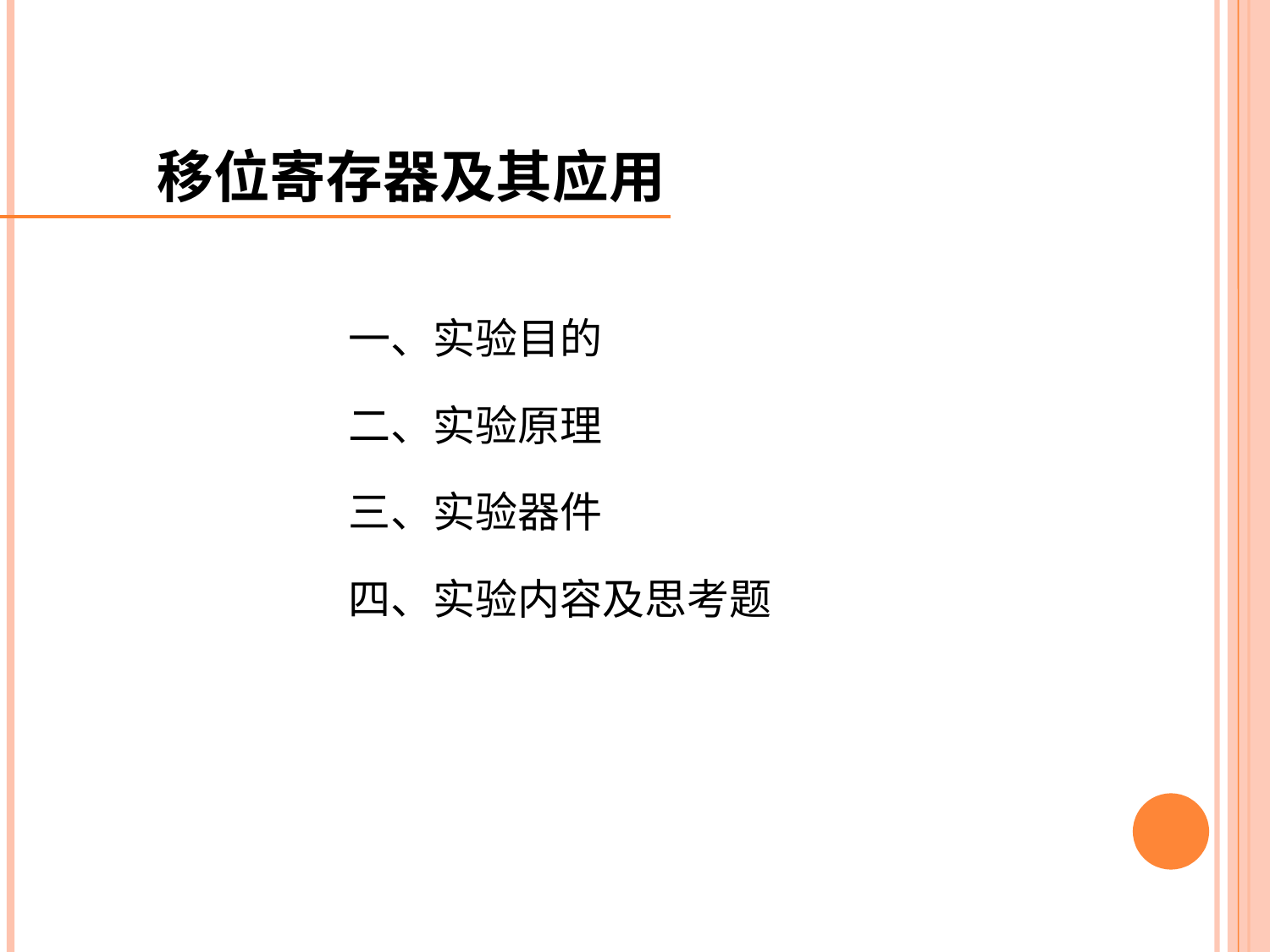

移位寄存器及其应用
一、实验目的
二、实验原理
三、实验器件
四、实验内容及思考题